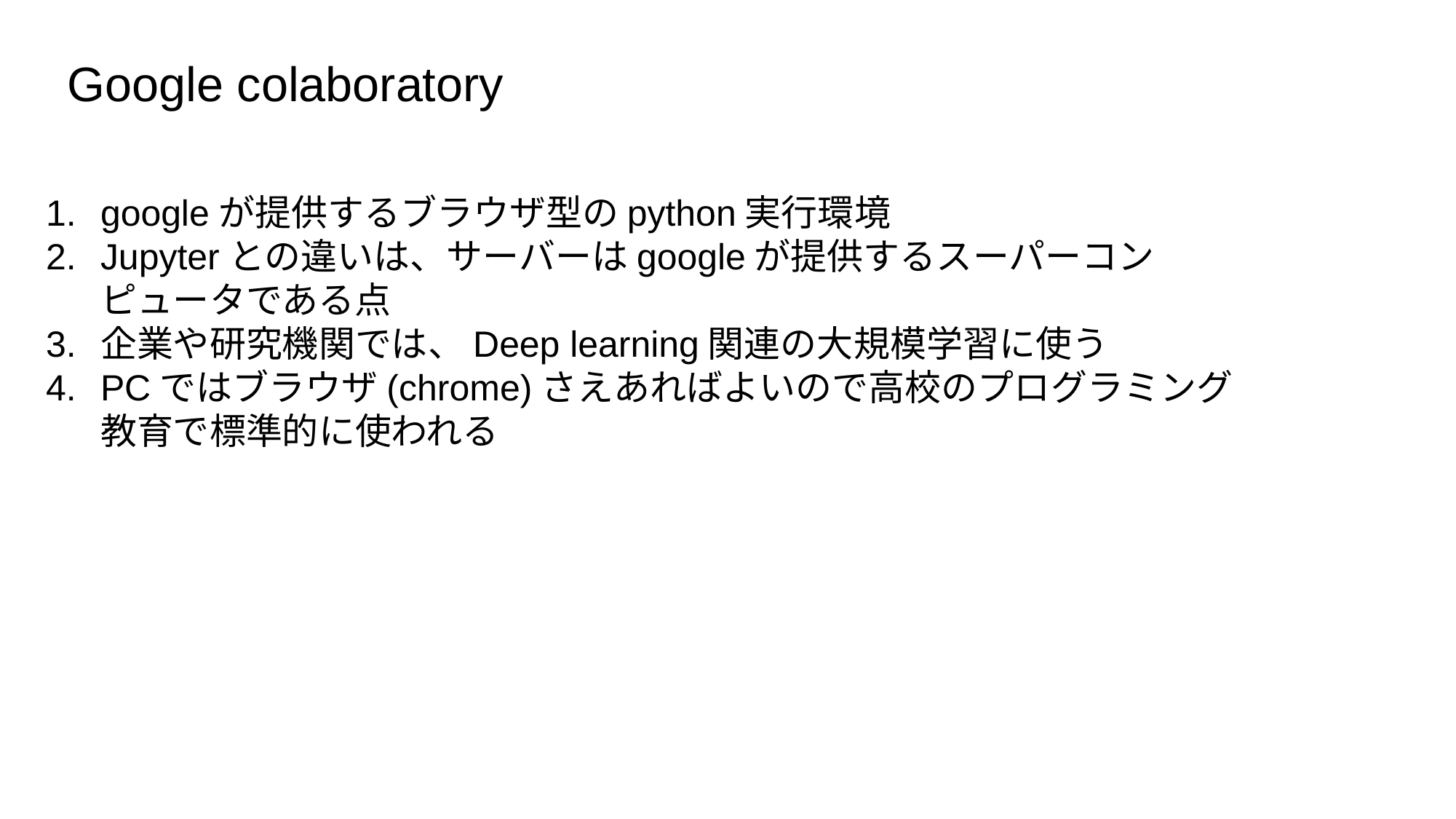

Google colaboratory
googleが提供するブラウザ型のpython実行環境
Jupyterとの違いは、サーバーはgoogleが提供するスーパーコンピュータである点
企業や研究機関では、Deep learning関連の大規模学習に使う
PCではブラウザ(chrome)さえあればよいので高校のプログラミング教育で標準的に使われる